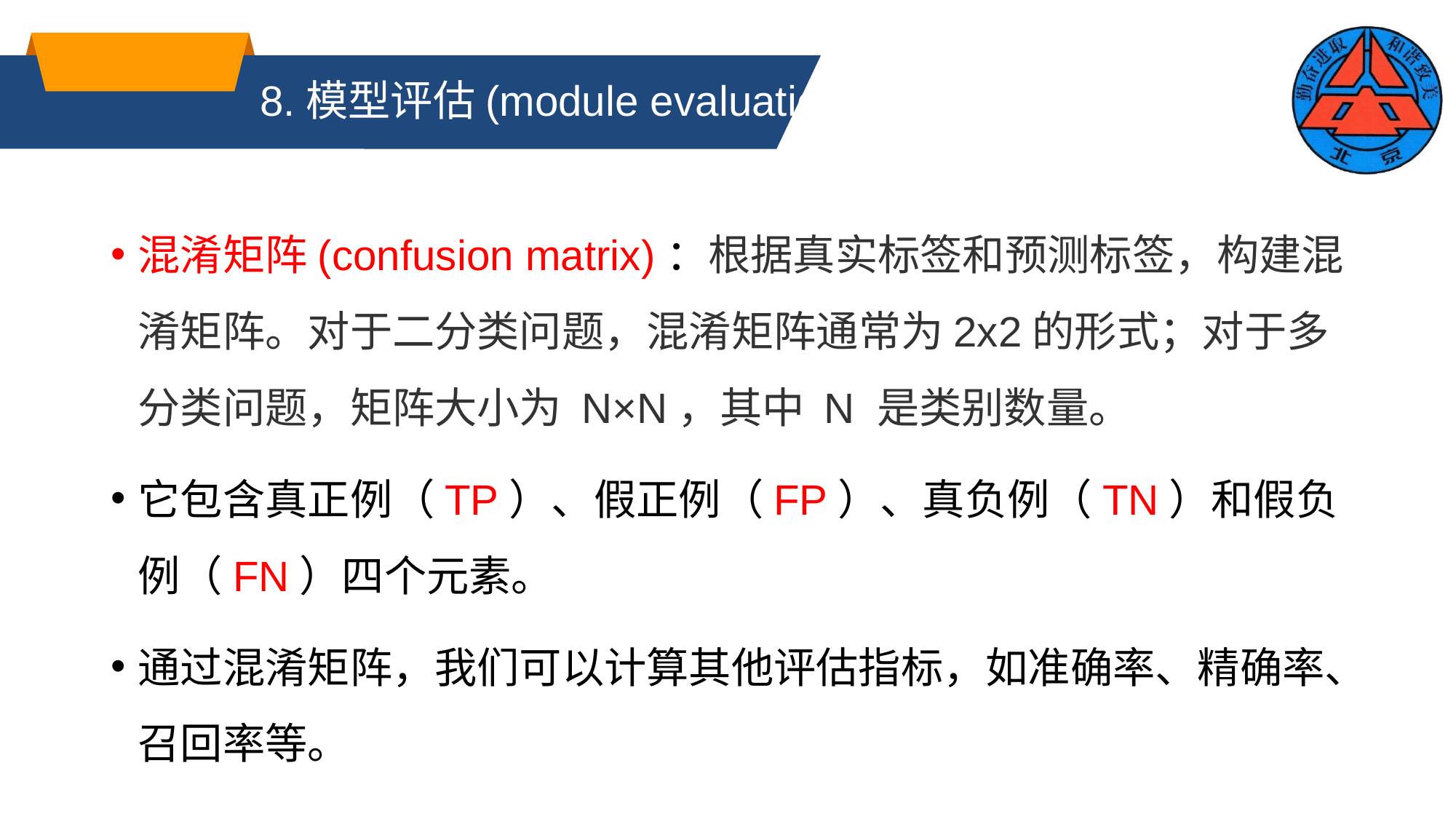

# 8.模型评估(module evaluation)
混淆矩阵(confusion matrix)：根据真实标签和预测标签，构建混淆矩阵。对于二分类问题，混淆矩阵通常为2x2的形式；对于多分类问题，矩阵大小为 N×N，其中 N 是类别数量。
它包含真正例（TP）、假正例（FP）、真负例（TN）和假负例（FN）四个元素。
通过混淆矩阵，我们可以计算其他评估指标，如准确率、精确率、召回率等。